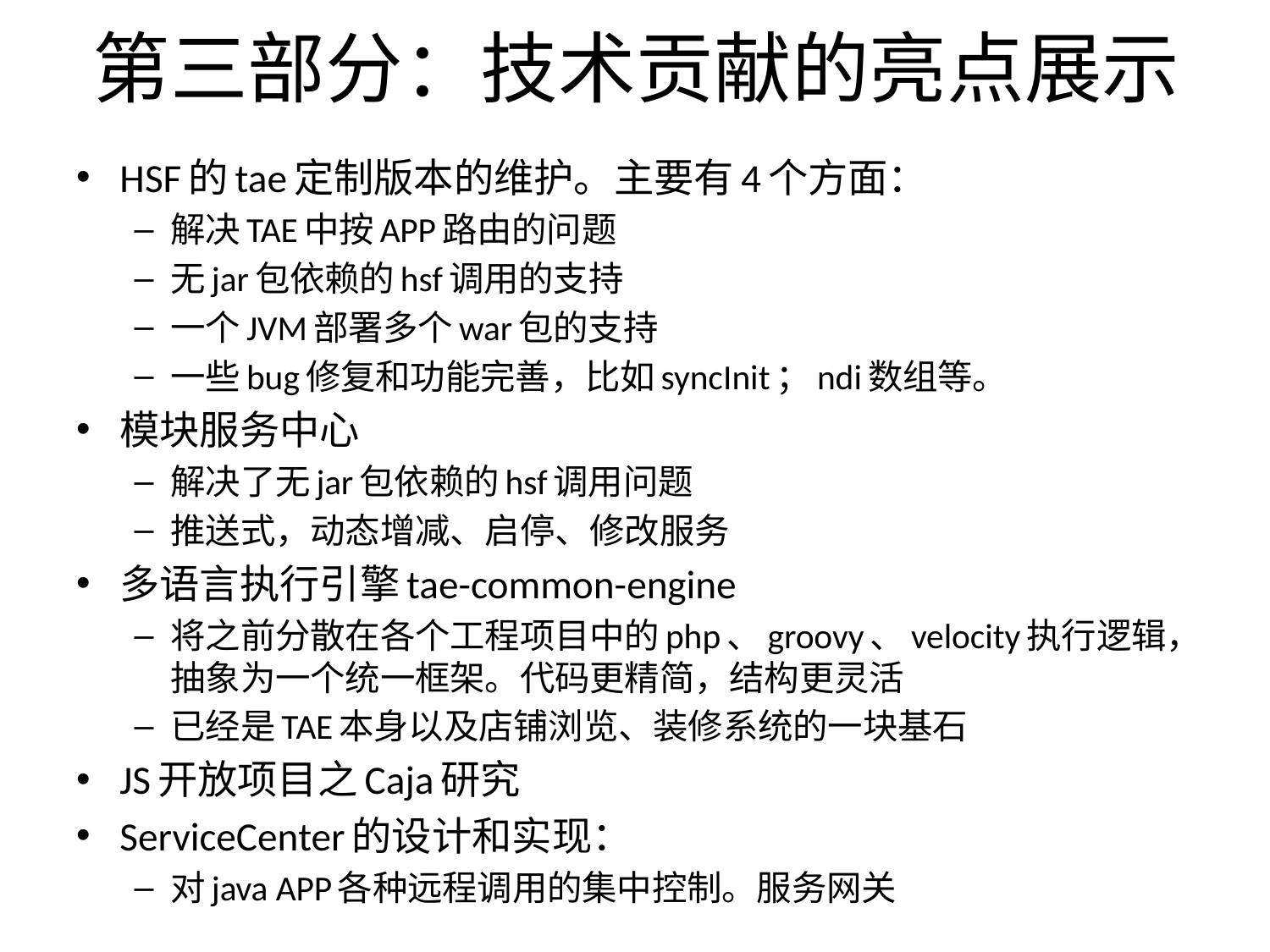

第三部分：技术贡献的亮点展示
HSF的tae定制版本的维护。主要有4个方面：
解决TAE中按APP路由的问题
无jar包依赖的hsf调用的支持
一个JVM部署多个war包的支持
一些bug修复和功能完善，比如syncInit；ndi数组等。
模块服务中心
解决了无jar包依赖的hsf调用问题
推送式，动态增减、启停、修改服务
多语言执行引擎tae-common-engine
将之前分散在各个工程项目中的php、groovy、velocity执行逻辑，抽象为一个统一框架。代码更精简，结构更灵活
已经是TAE本身以及店铺浏览、装修系统的一块基石
JS开放项目之Caja研究
ServiceCenter的设计和实现：
对java APP各种远程调用的集中控制。服务网关